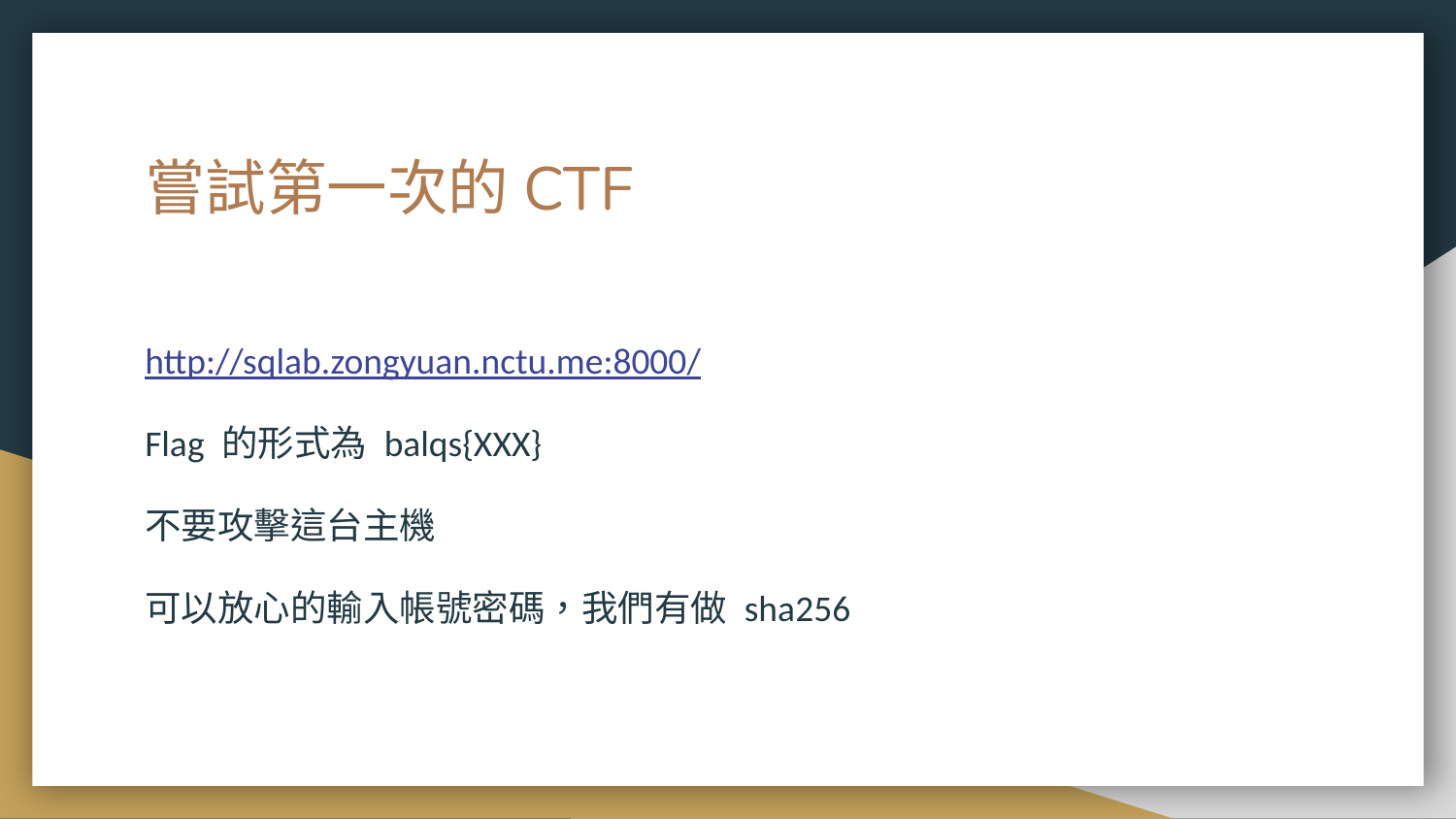

# 嘗試第一次的CTF
http://sqlab.zongyuan.nctu.me:8000/
Flag 的形式為 balqs{XXX}
不要攻擊這台主機
可以放心的輸入帳號密碼，我們有做 sha256